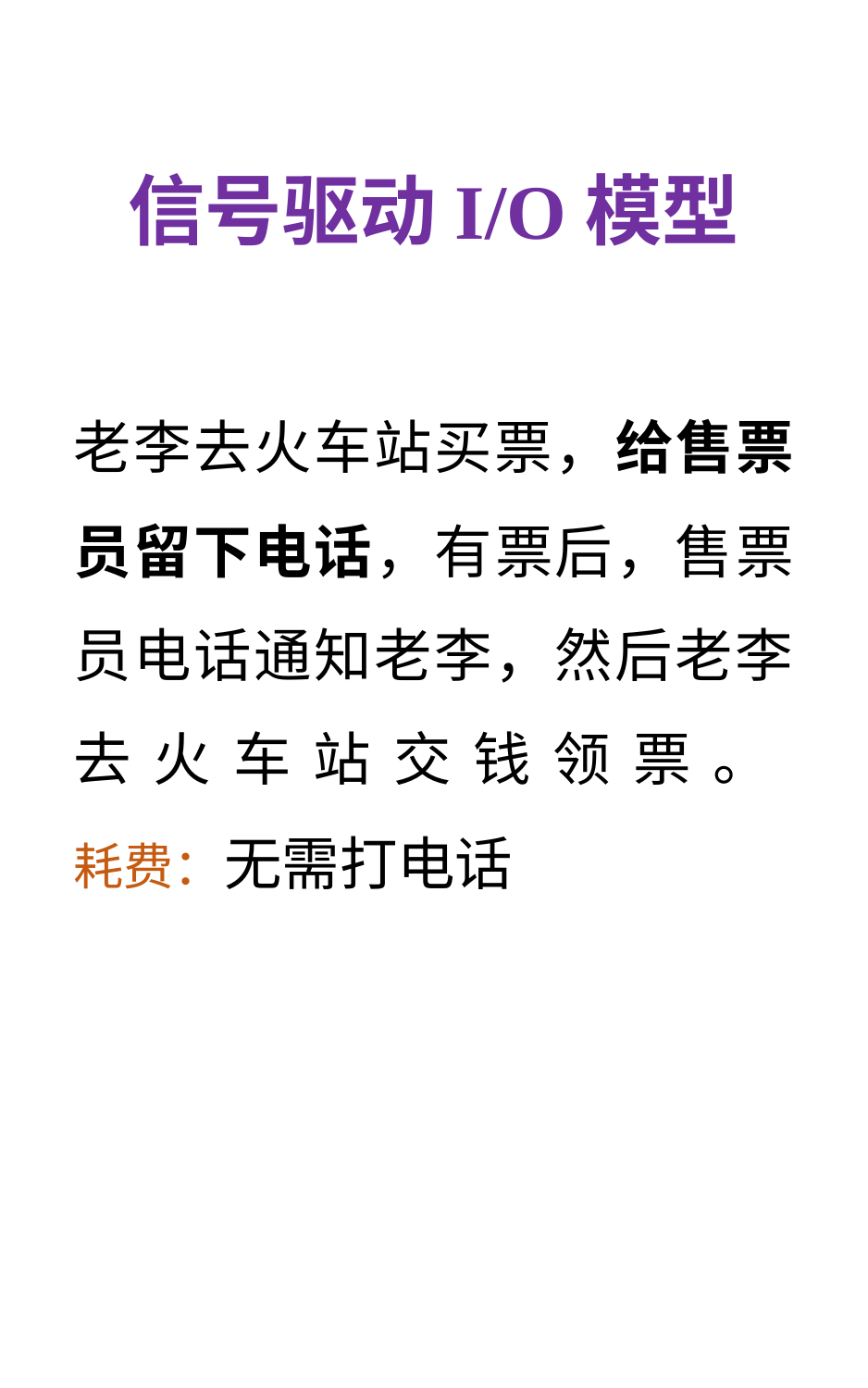

# 信号驱动I/O模型
老李去火车站买票，给售票员留下电话，有票后，售票员电话通知老李，然后老李去火车站交钱领票。
耗费：无需打电话